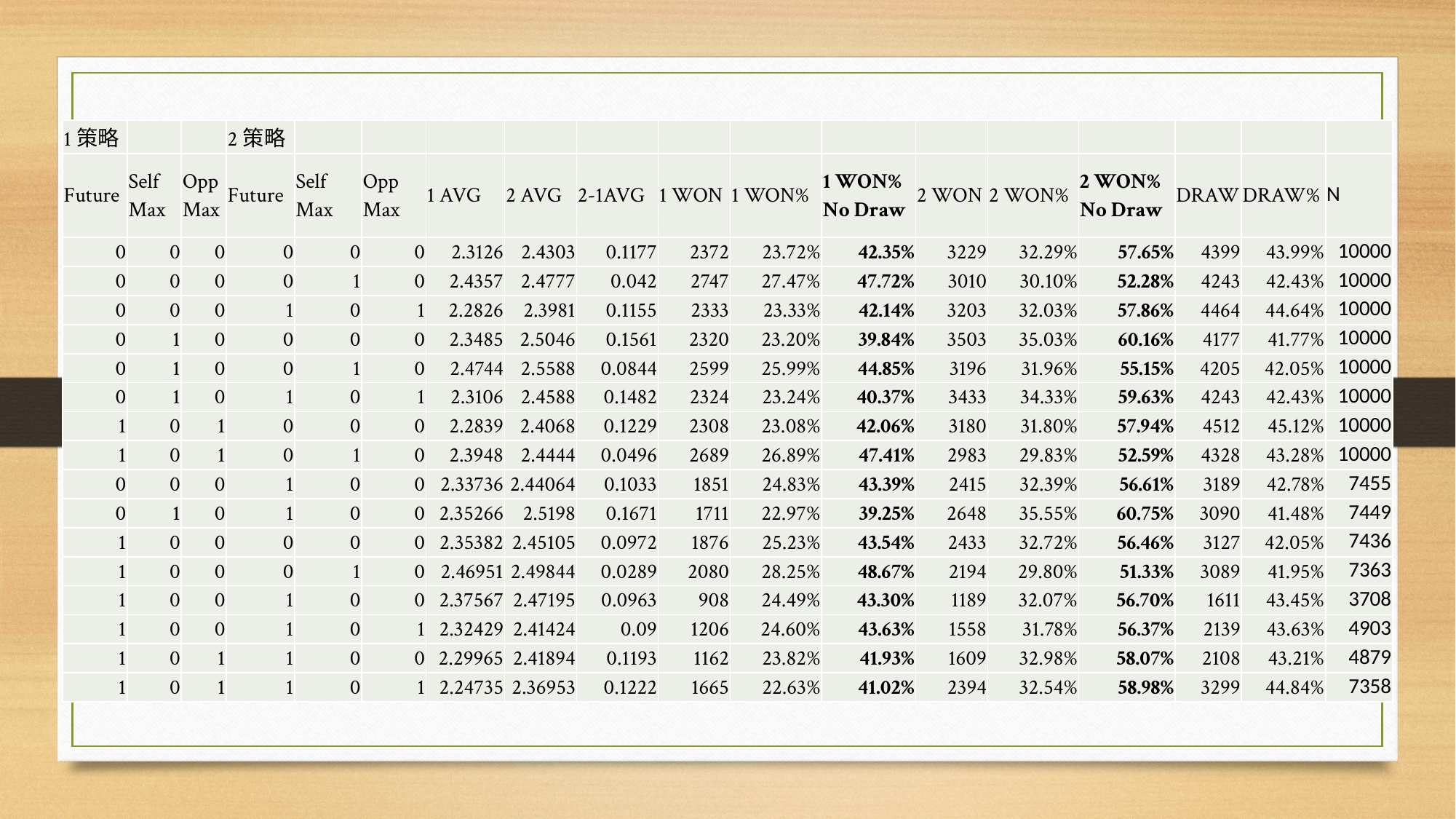

| 1策略 |  |  | 2策略 |  |  |  |  |  |  |  |  |  |  |  |  |  |  |
| --- | --- | --- | --- | --- | --- | --- | --- | --- | --- | --- | --- | --- | --- | --- | --- | --- | --- |
| Future | Self Max | Opp Max | Future | Self Max | Opp Max | 1 AVG | 2 AVG | 2-1AVG | 1 WON | 1 WON% | 1 WON% No Draw | 2 WON | 2 WON% | 2 WON% No Draw | DRAW | DRAW% | N |
| 0 | 0 | 0 | 0 | 0 | 0 | 2.3126 | 2.4303 | 0.1177 | 2372 | 23.72% | 42.35% | 3229 | 32.29% | 57.65% | 4399 | 43.99% | 10000 |
| 0 | 0 | 0 | 0 | 1 | 0 | 2.4357 | 2.4777 | 0.042 | 2747 | 27.47% | 47.72% | 3010 | 30.10% | 52.28% | 4243 | 42.43% | 10000 |
| 0 | 0 | 0 | 1 | 0 | 1 | 2.2826 | 2.3981 | 0.1155 | 2333 | 23.33% | 42.14% | 3203 | 32.03% | 57.86% | 4464 | 44.64% | 10000 |
| 0 | 1 | 0 | 0 | 0 | 0 | 2.3485 | 2.5046 | 0.1561 | 2320 | 23.20% | 39.84% | 3503 | 35.03% | 60.16% | 4177 | 41.77% | 10000 |
| 0 | 1 | 0 | 0 | 1 | 0 | 2.4744 | 2.5588 | 0.0844 | 2599 | 25.99% | 44.85% | 3196 | 31.96% | 55.15% | 4205 | 42.05% | 10000 |
| 0 | 1 | 0 | 1 | 0 | 1 | 2.3106 | 2.4588 | 0.1482 | 2324 | 23.24% | 40.37% | 3433 | 34.33% | 59.63% | 4243 | 42.43% | 10000 |
| 1 | 0 | 1 | 0 | 0 | 0 | 2.2839 | 2.4068 | 0.1229 | 2308 | 23.08% | 42.06% | 3180 | 31.80% | 57.94% | 4512 | 45.12% | 10000 |
| 1 | 0 | 1 | 0 | 1 | 0 | 2.3948 | 2.4444 | 0.0496 | 2689 | 26.89% | 47.41% | 2983 | 29.83% | 52.59% | 4328 | 43.28% | 10000 |
| 0 | 0 | 0 | 1 | 0 | 0 | 2.33736 | 2.44064 | 0.1033 | 1851 | 24.83% | 43.39% | 2415 | 32.39% | 56.61% | 3189 | 42.78% | 7455 |
| 0 | 1 | 0 | 1 | 0 | 0 | 2.35266 | 2.5198 | 0.1671 | 1711 | 22.97% | 39.25% | 2648 | 35.55% | 60.75% | 3090 | 41.48% | 7449 |
| 1 | 0 | 0 | 0 | 0 | 0 | 2.35382 | 2.45105 | 0.0972 | 1876 | 25.23% | 43.54% | 2433 | 32.72% | 56.46% | 3127 | 42.05% | 7436 |
| 1 | 0 | 0 | 0 | 1 | 0 | 2.46951 | 2.49844 | 0.0289 | 2080 | 28.25% | 48.67% | 2194 | 29.80% | 51.33% | 3089 | 41.95% | 7363 |
| 1 | 0 | 0 | 1 | 0 | 0 | 2.37567 | 2.47195 | 0.0963 | 908 | 24.49% | 43.30% | 1189 | 32.07% | 56.70% | 1611 | 43.45% | 3708 |
| 1 | 0 | 0 | 1 | 0 | 1 | 2.32429 | 2.41424 | 0.09 | 1206 | 24.60% | 43.63% | 1558 | 31.78% | 56.37% | 2139 | 43.63% | 4903 |
| 1 | 0 | 1 | 1 | 0 | 0 | 2.29965 | 2.41894 | 0.1193 | 1162 | 23.82% | 41.93% | 1609 | 32.98% | 58.07% | 2108 | 43.21% | 4879 |
| 1 | 0 | 1 | 1 | 0 | 1 | 2.24735 | 2.36953 | 0.1222 | 1665 | 22.63% | 41.02% | 2394 | 32.54% | 58.98% | 3299 | 44.84% | 7358 |